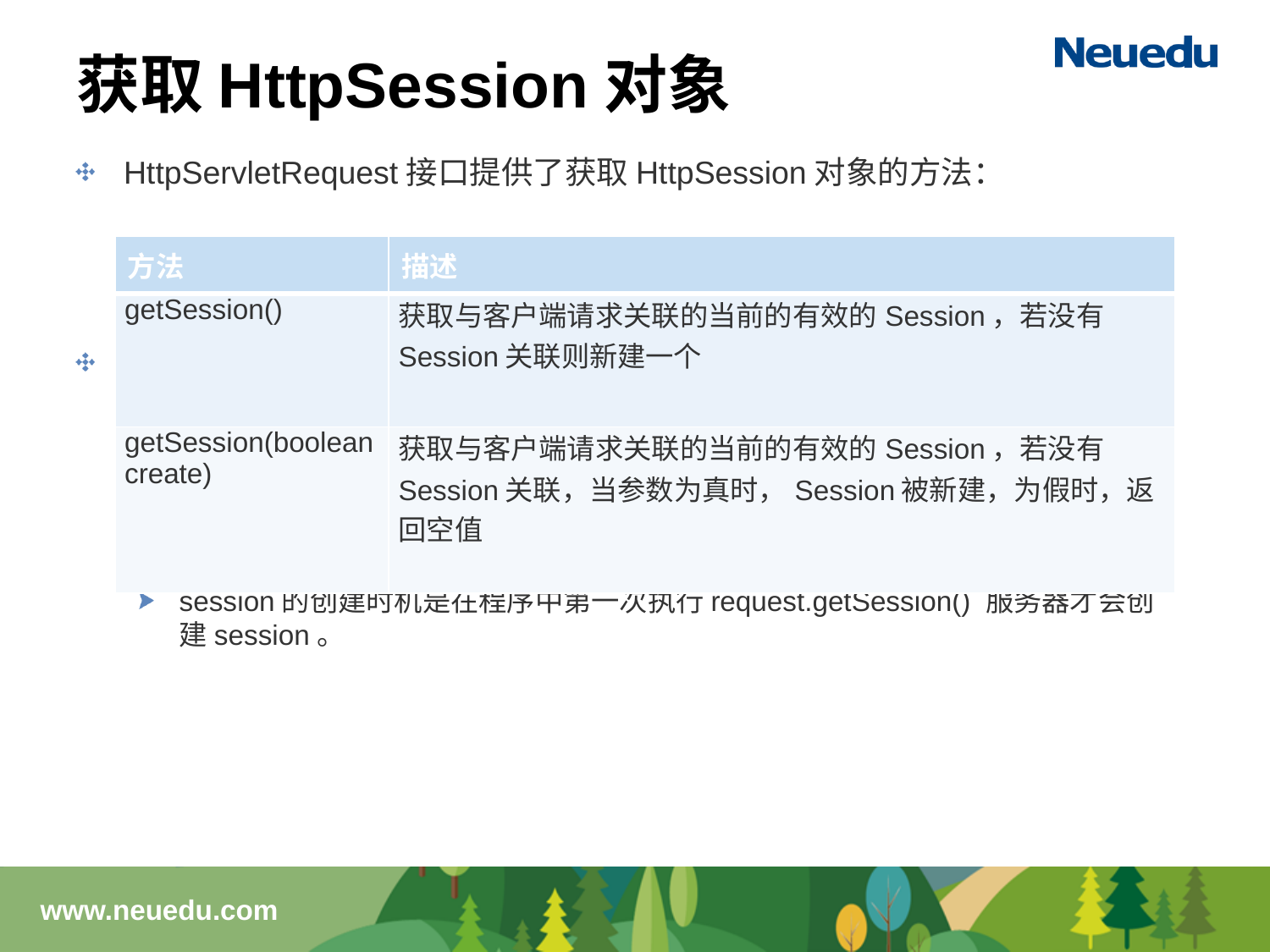

# 获取HttpSession对象
HttpServletRequest接口提供了获取HttpSession对象的方法：

获取HttpSession对象
HttpSession session = request.getSession();
HttpSession session = request.getSession(true);
创建或获取session对象。没有匹配的session编号，自动创建新的session对象；
HttpSession session = request.getSession(false);
获取session对象，如果没有匹配的session编号，返回null；
session的创建时机是在程序中第一次执行request.getSession() 服务器才会创建session。

| 方法 | 描述 |
| --- | --- |
| getSession() | 获取与客户端请求关联的当前的有效的Session，若没有Session关联则新建一个 |
| getSession(boolean create) | 获取与客户端请求关联的当前的有效的Session，若没有Session关联，当参数为真时，Session被新建，为假时，返回空值 |